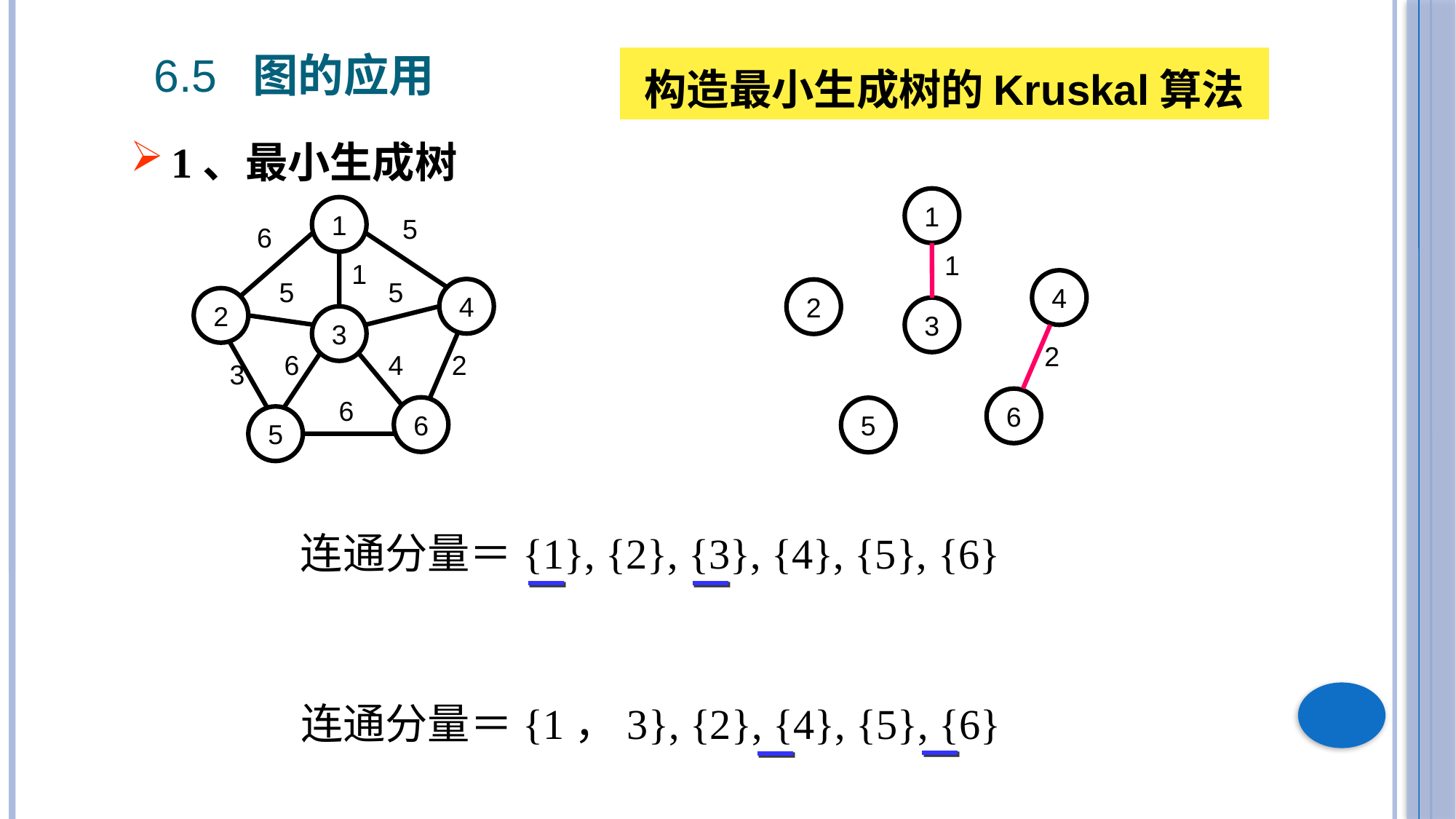

6.5  图的应用
构造最小生成树的Kruskal算法
1、最小生成树

1
1
5
6

1
5
5
4
2
3

6
4
2
3

6
6
5

1
4
2
3

2
6
5
连通分量＝{1}, {2}, {3}, {4}, {5}, {6}
连通分量＝{1，3}, {2}, {4}, {5}, {6}